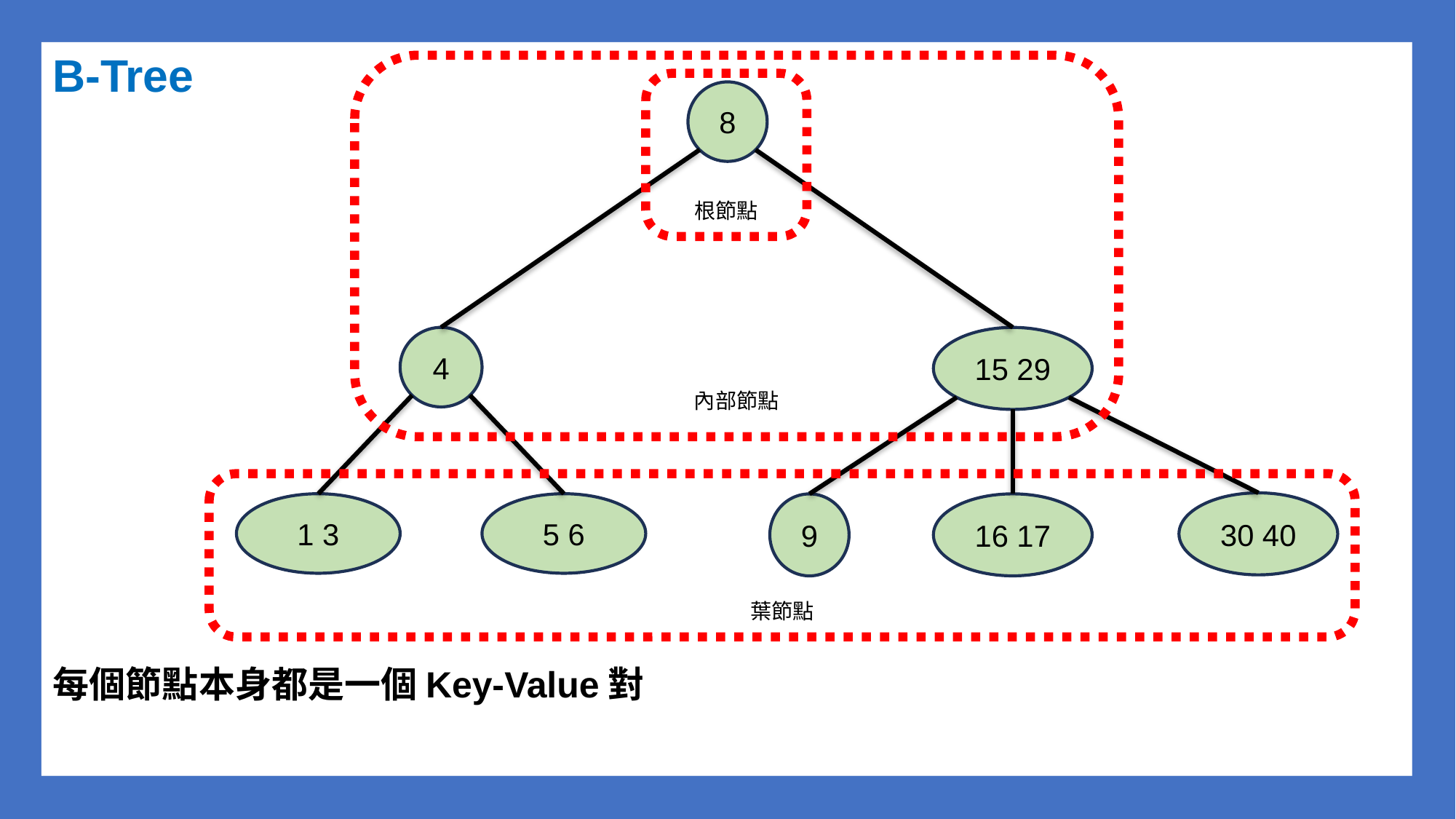

B-Tree
內部節點
根節點
8
4
15 29
葉節點
30 40
5 6
1 3
16 17
9
每個節點本身都是一個Key-Value對